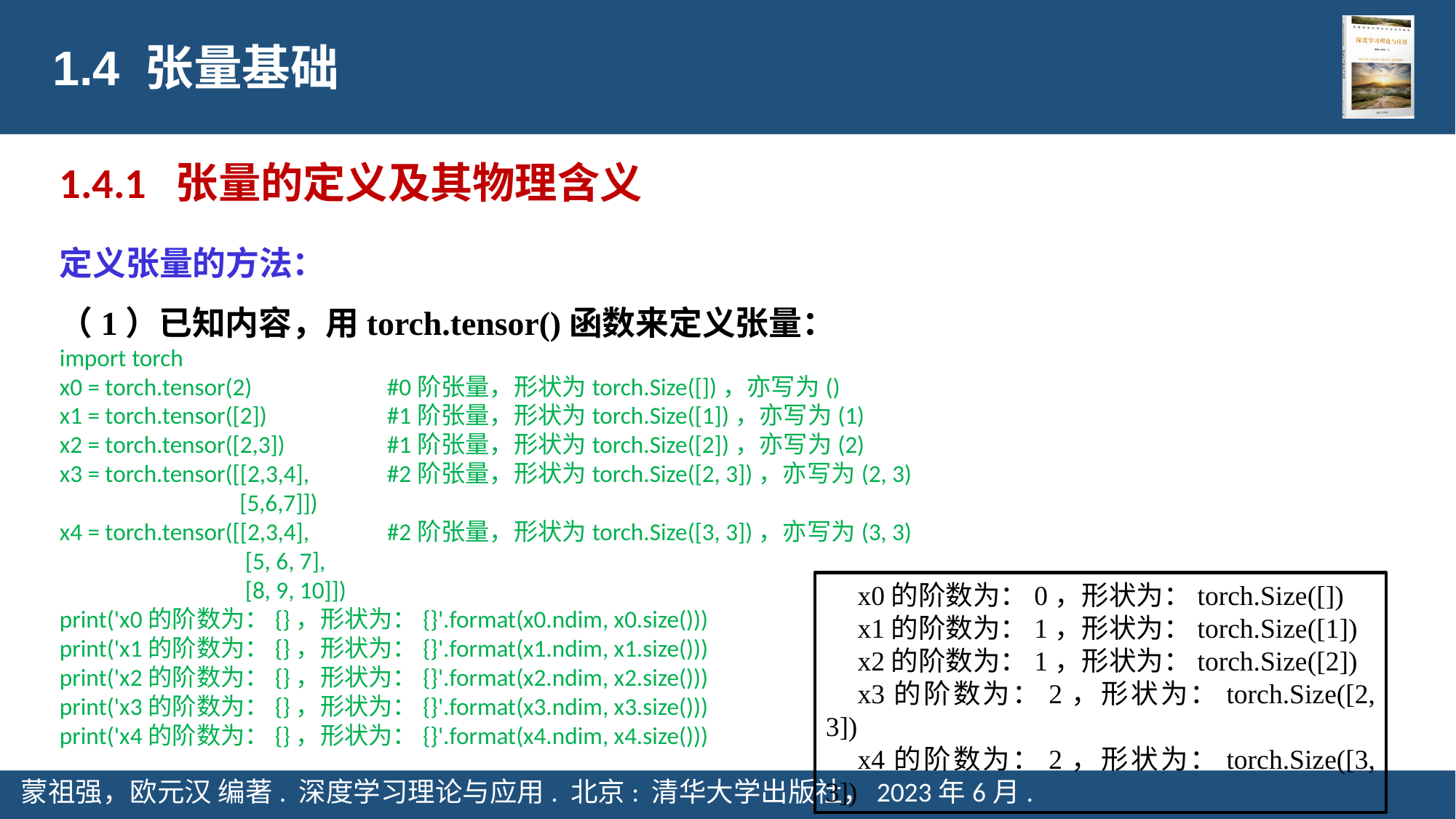

1.4 张量基础

1.4.1  张量的定义及其物理含义
定义张量的方法：
（1）已知内容，用torch.tensor()函数来定义张量：
import torch
x0 = torch.tensor(2)  		#0阶张量，形状为torch.Size([])，亦写为()
x1 = torch.tensor([2]) 		#1阶张量，形状为torch.Size([1])，亦写为(1)
x2 = torch.tensor([2,3]) 	#1阶张量，形状为torch.Size([2])，亦写为(2)
x3 = torch.tensor([[2,3,4],  	#2阶张量，形状为torch.Size([2, 3])，亦写为(2, 3)
                                 [5,6,7]])
x4 = torch.tensor([[2,3,4],  	#2阶张量，形状为torch.Size([3, 3])，亦写为(3, 3)
                                  [5, 6, 7],
                                  [8, 9, 10]])
print('x0的阶数为：{}，形状为：{}'.format(x0.ndim, x0.size()))
print('x1的阶数为：{}，形状为：{}'.format(x1.ndim, x1.size()))
print('x2的阶数为：{}，形状为：{}'.format(x2.ndim, x2.size()))
print('x3的阶数为：{}，形状为：{}'.format(x3.ndim, x3.size()))
print('x4的阶数为：{}，形状为：{}'.format(x4.ndim, x4.size()))

x0的阶数为：0，形状为：torch.Size([])
x1的阶数为：1，形状为：torch.Size([1])
x2的阶数为：1，形状为：torch.Size([2])
x3的阶数为：2，形状为：torch.Size([2, 3])
x4的阶数为：2，形状为：torch.Size([3, 3])